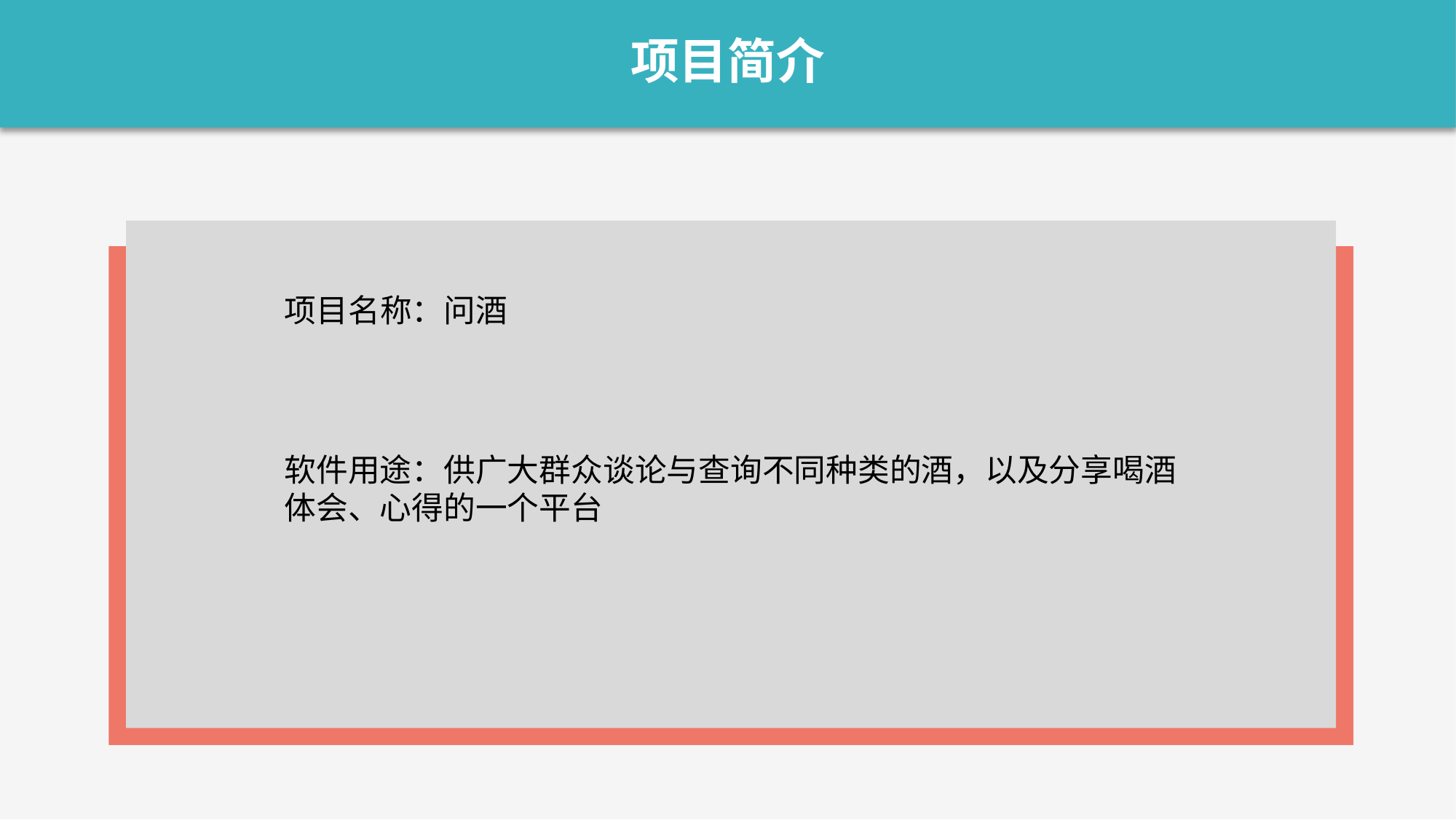

项目简介

项目名称：问酒
软件用途：供广大群众谈论与查询不同种类的酒，以及分享喝酒体会、心得的一个平台